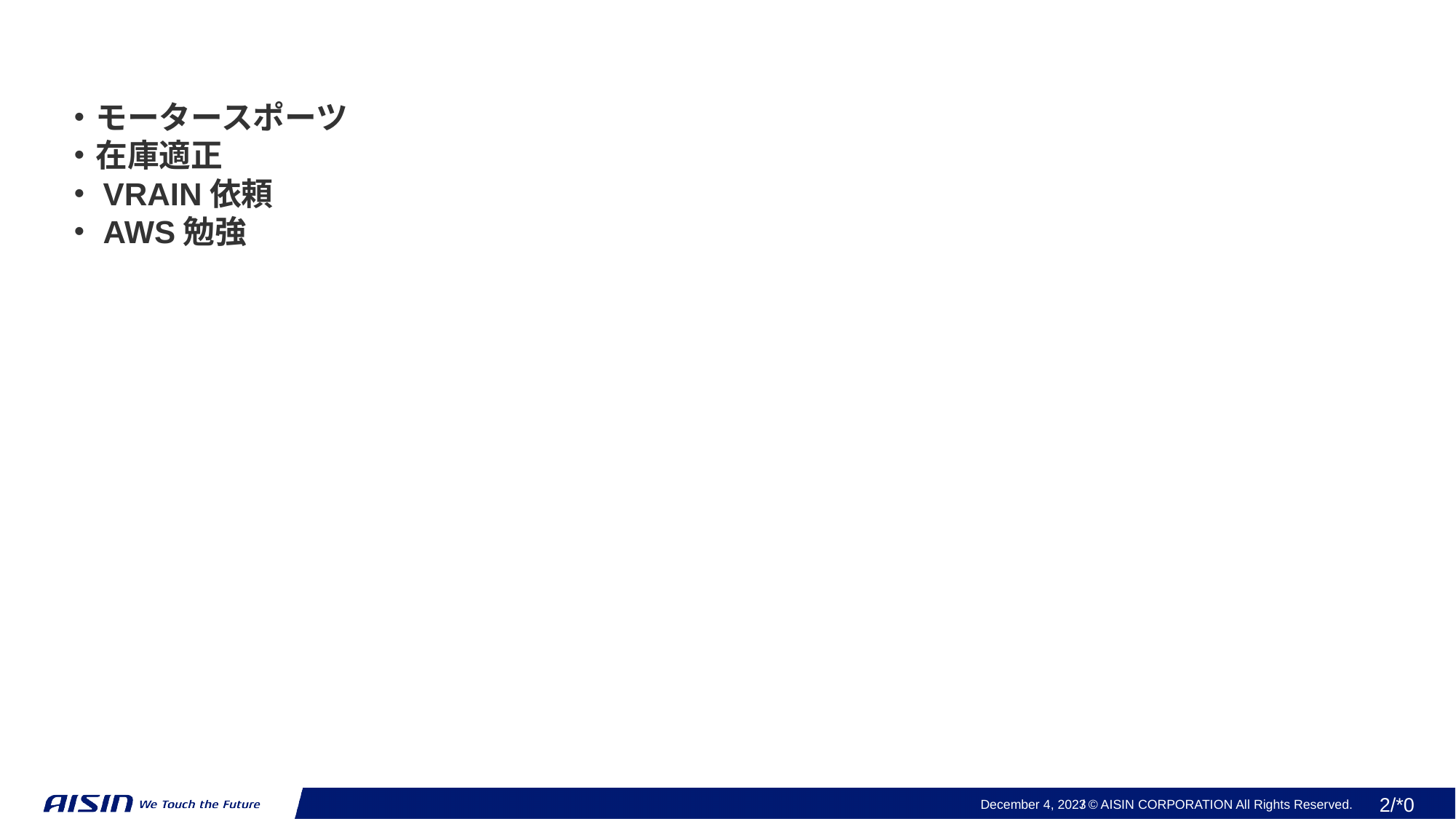

・モータースポーツ
・在庫適正
・VRAIN依頼
・AWS勉強
December 4, 2023